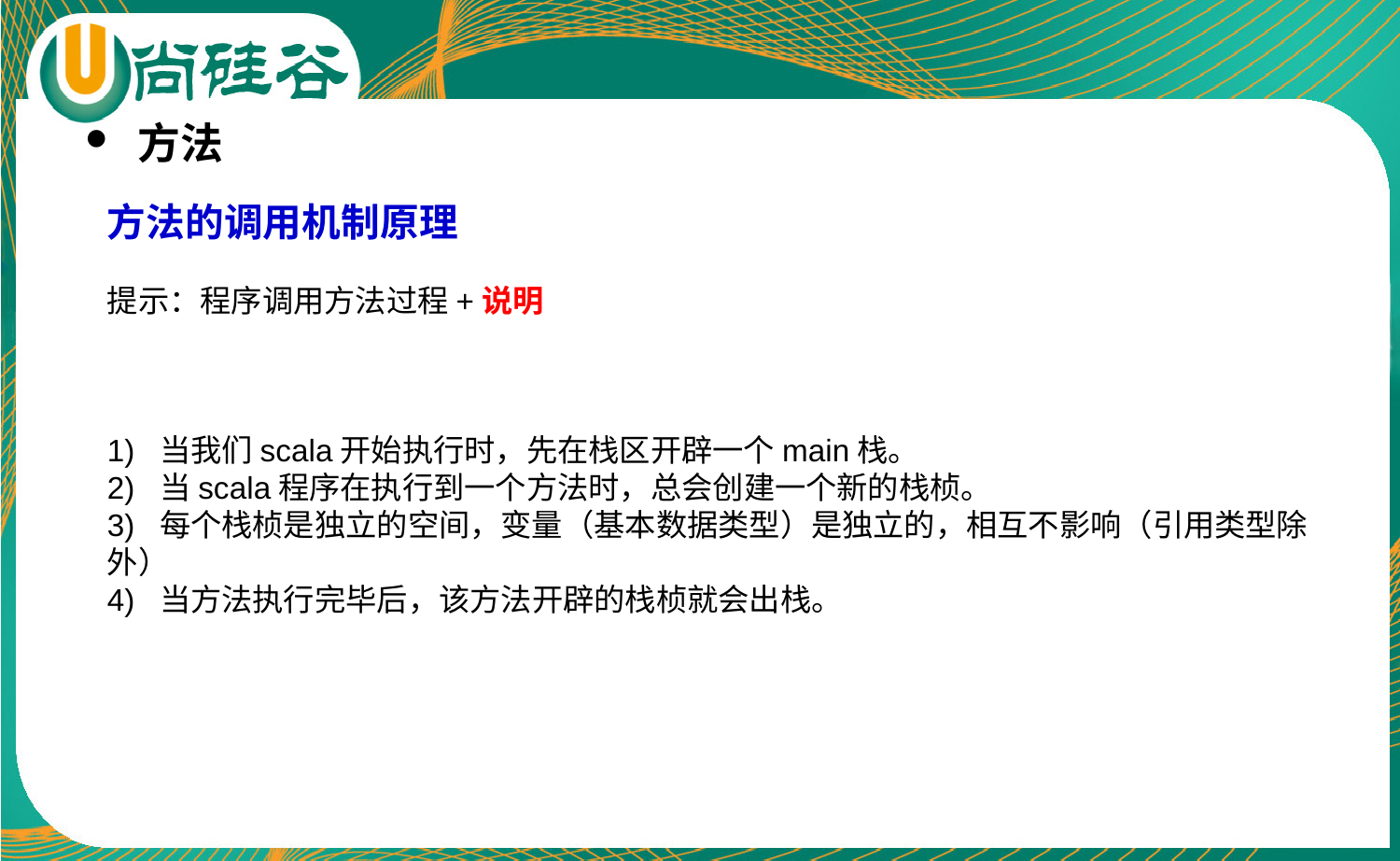

方法

方法的调用机制原理

提示：程序调用方法过程+说明

1)  当我们scala开始执行时，先在栈区开辟一个main栈。
2)  当scala程序在执行到一个方法时，总会创建一个新的栈桢。
3)  每个栈桢是独立的空间，变量（基本数据类型）是独立的，相互不影响（引用类型除外）
4)  当方法执行完毕后，该方法开辟的栈桢就会出栈。